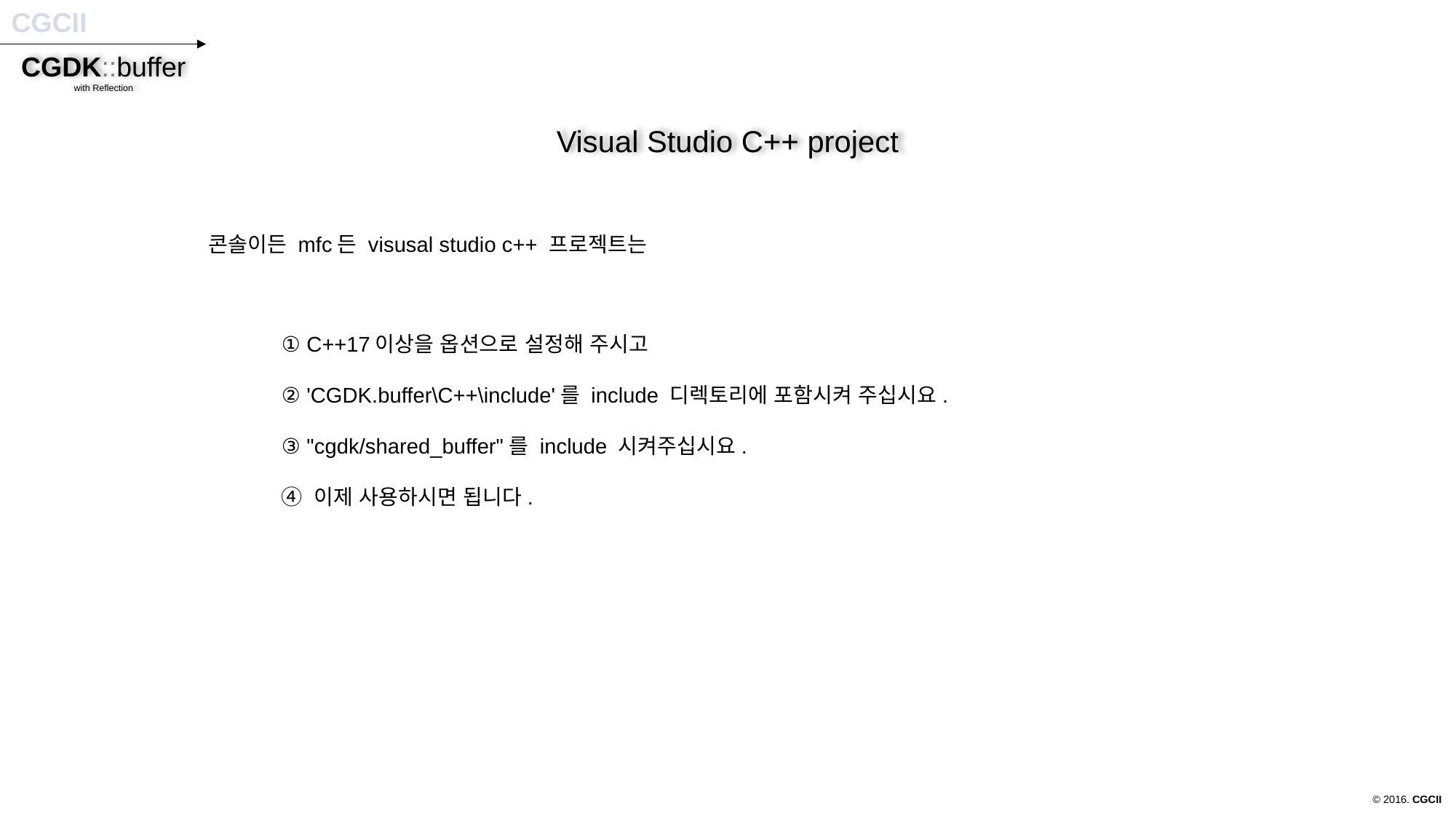

CGCII
CGDK::buffer
with Reflection

Visual Studio C++ project
콘솔이든 mfc든 visusal studio c++ 프로젝트는
① C++17이상을 옵션으로 설정해 주시고
② 'CGDK.buffer\C++\include'를 include 디렉토리에 포함시켜 주십시요.
③ "cgdk/shared_buffer"를 include 시켜주십시요.
④ 이제 사용하시면 됩니다.
© 2016. CGCII